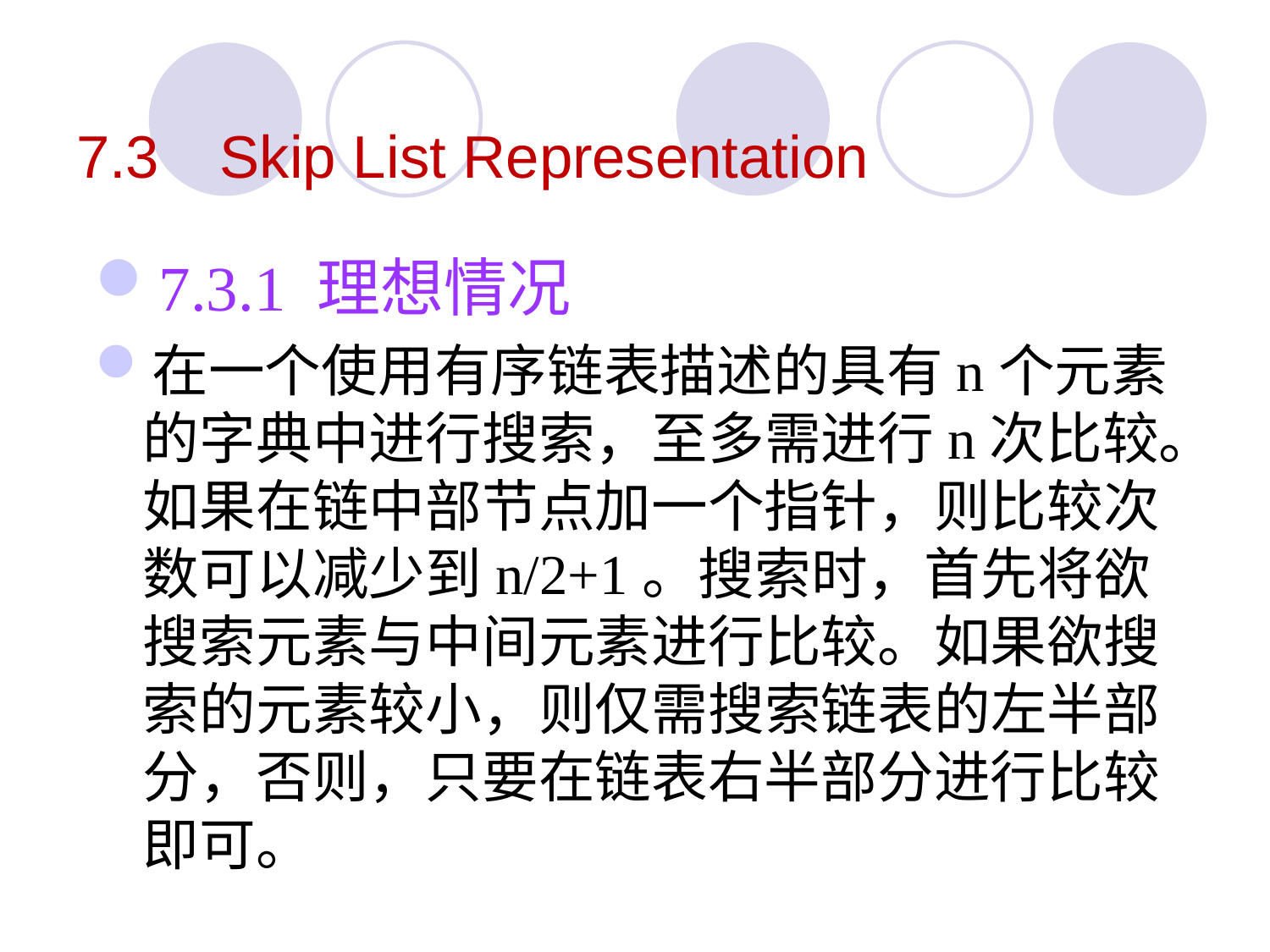

21
7.3	 Skip List Representation

7.3.1 理想情况
在一个使用有序链表描述的具有n个元素的字典中进行搜索，至多需进行n次比较。如果在链中部节点加一个指针，则比较次数可以减少到n/2+1。搜索时，首先将欲搜索元素与中间元素进行比较。如果欲搜索的元素较小，则仅需搜索链表的左半部分，否则，只要在链表右半部分进行比较即可。